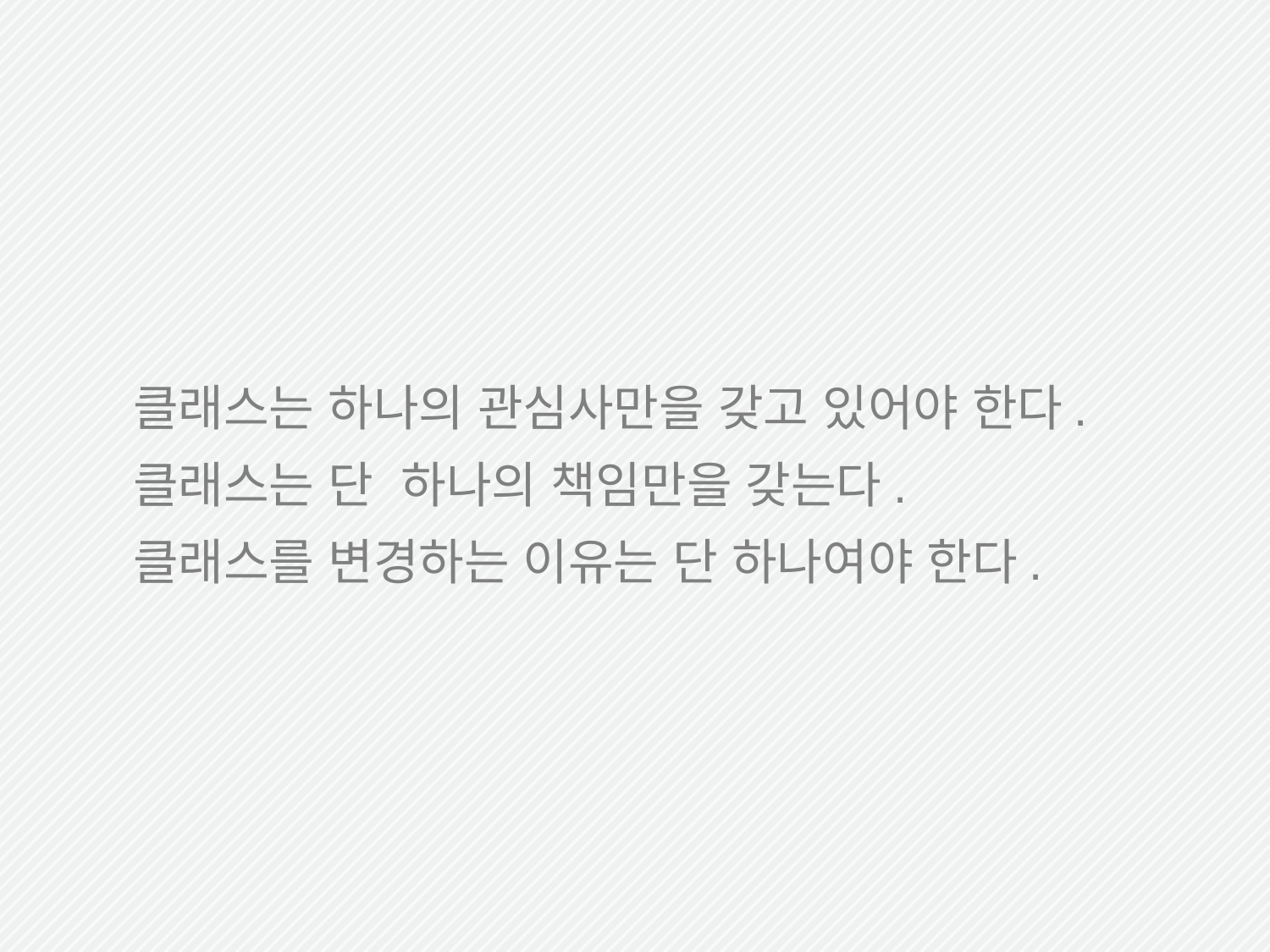

클래스는 하나의 관심사만을 갖고 있어야 한다.
 클래스는 단  하나의 책임만을 갖는다.
 클래스를 변경하는 이유는 단 하나여야 한다.